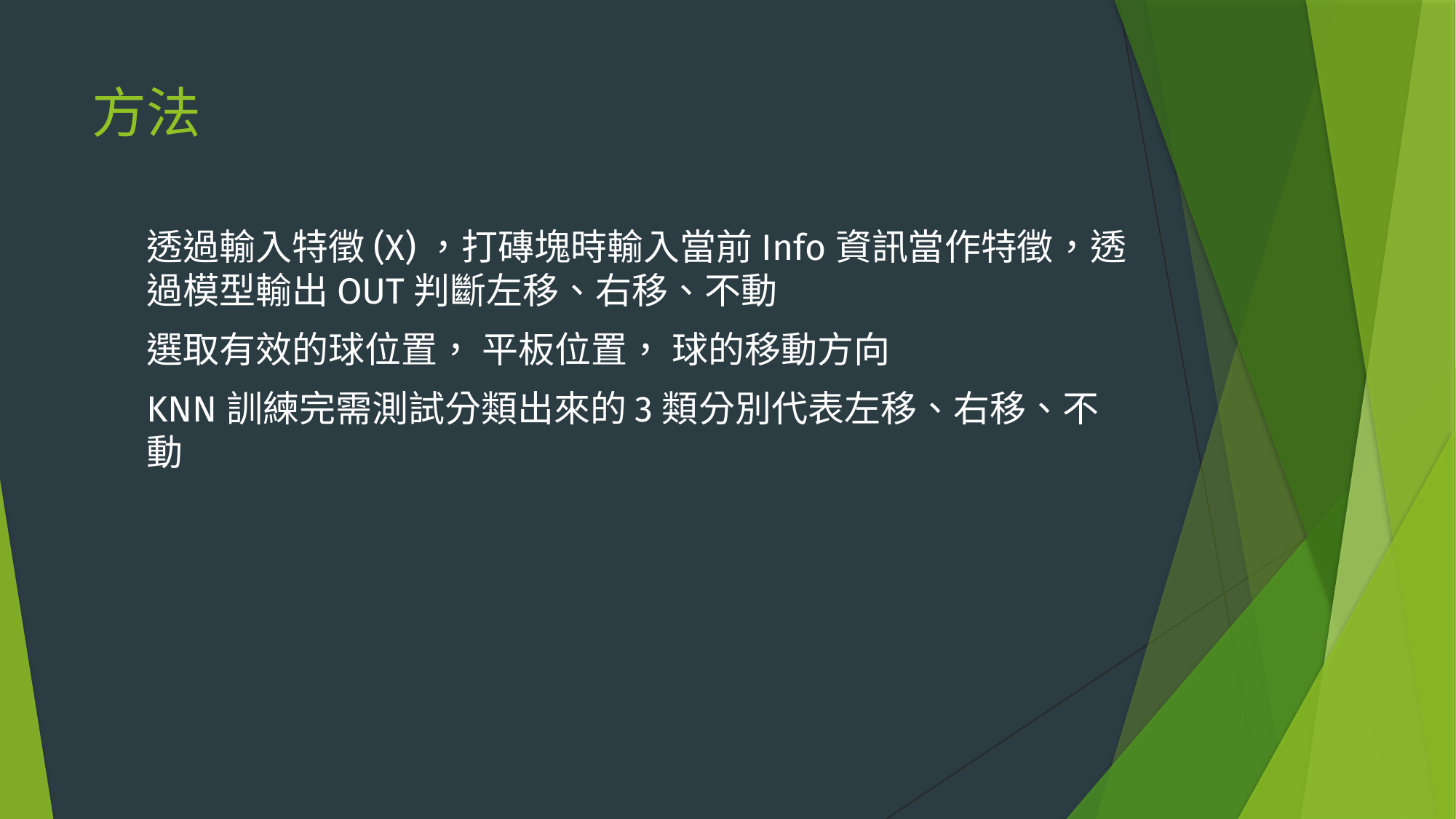

# 方法
透過輸入特徵(X)，打磚塊時輸入當前Info資訊當作特徵，透過模型輸出OUT判斷左移、右移、不動
選取有效的球位置， 平板位置， 球的移動方向
KNN訓練完需測試分類出來的3類分別代表左移、右移、不動